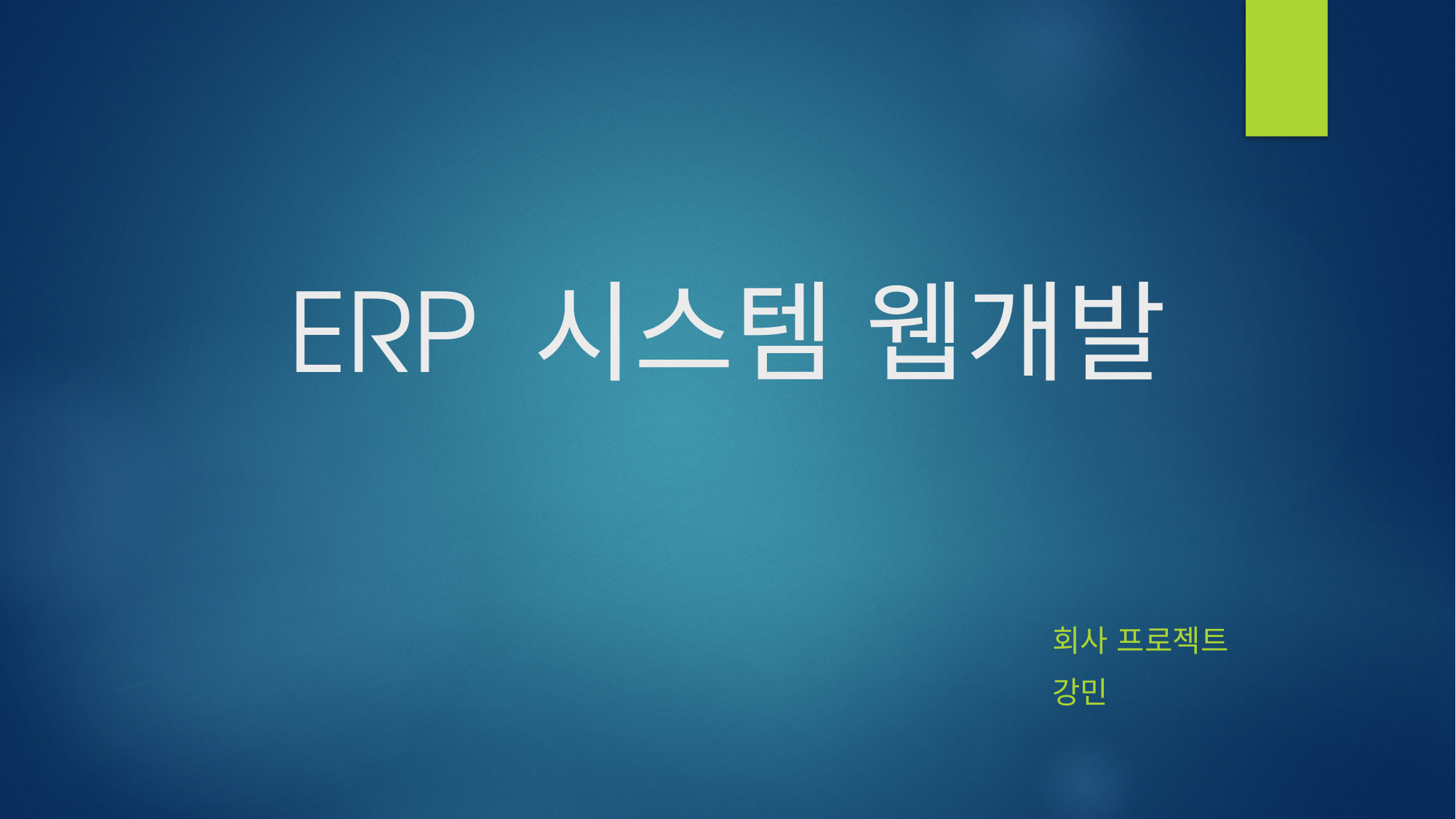

# ERP 시스템 웹개발
회사 프로젝트
강민